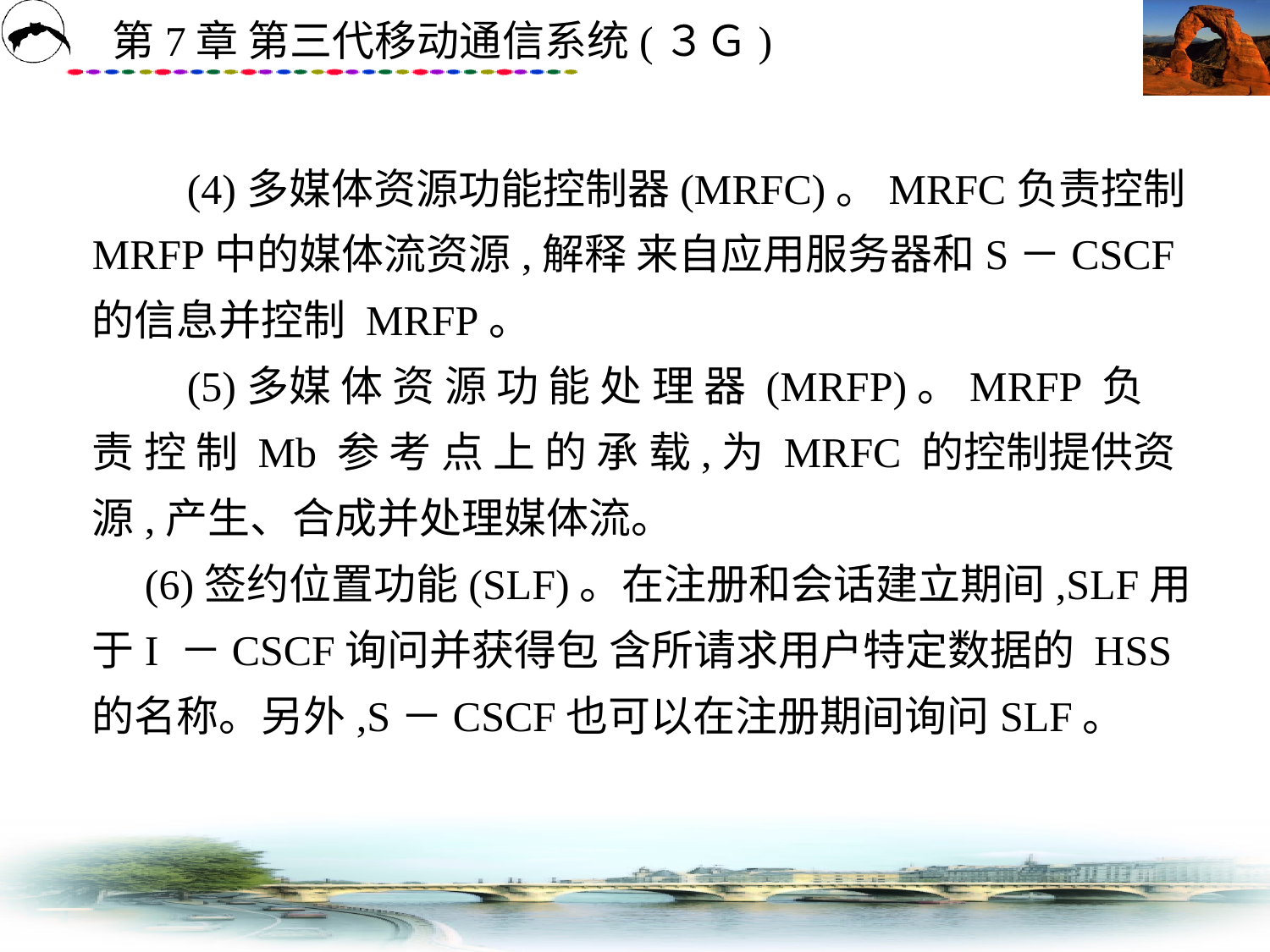

# (4)多媒体资源功能控制器(MRFC)。MRFC负责控制 MRFP中的媒体流资源,解释 来自应用服务器和S－CSCF的信息并控制 MRFP。 　　(5)多媒 体 资 源 功 能 处 理 器 (MRFP)。MRFP 负 责 控 制 Mb 参 考 点 上 的 承 载,为 MRFC 的控制提供资源,产生、合成并处理媒体流。 　(6)签约位置功能(SLF)。在注册和会话建立期间,SLF用于I －CSCF询问并获得包 含所请求用户特定数据的 HSS的名称。另外,S－CSCF也可以在注册期间询问SLF。